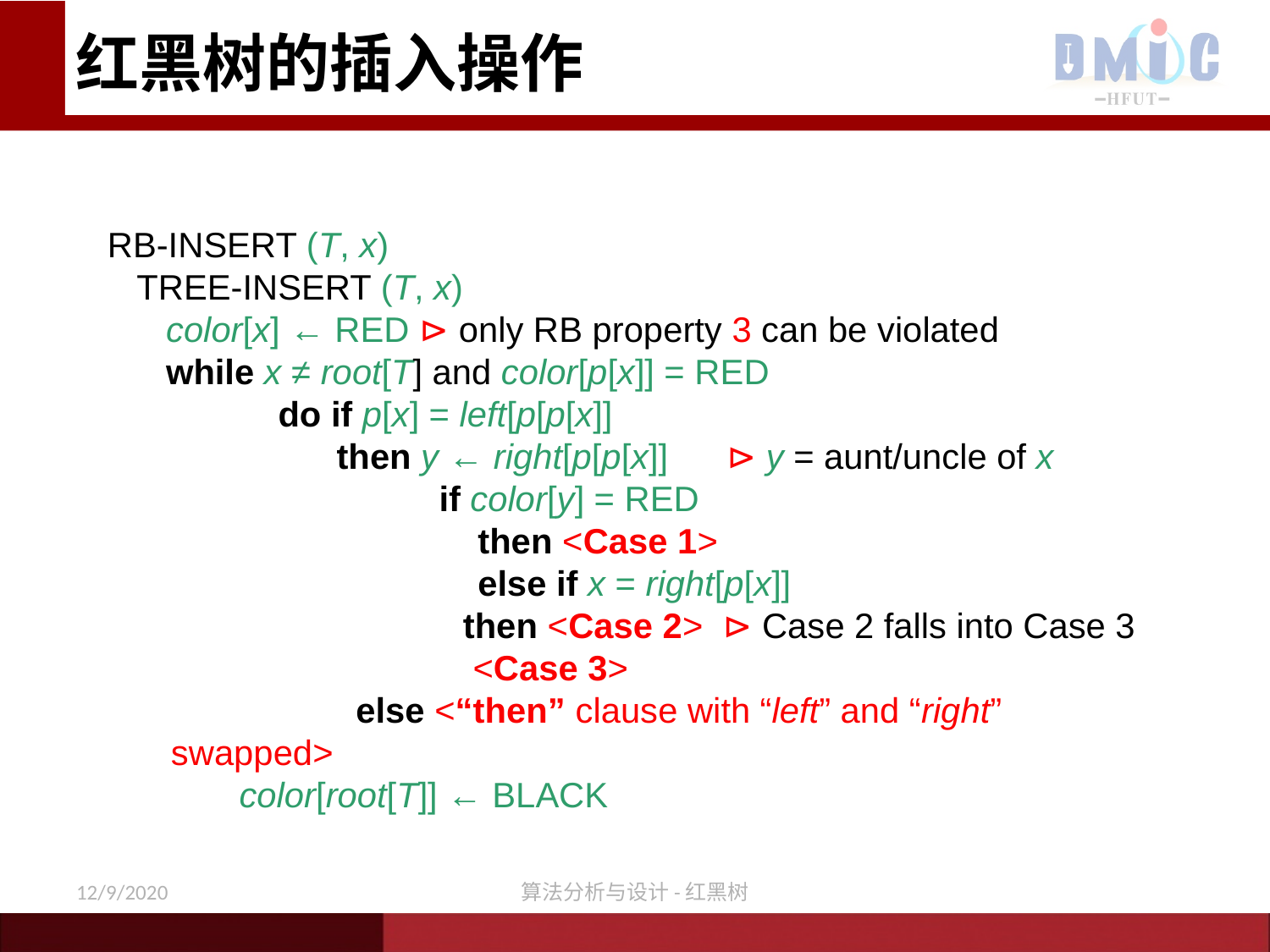

红黑树的插入操作
RB-INSERT (T, x)
   TREE-INSERT (T, x)
      color[x] ← RED ⊳ only RB property 3 can be violated
      while x ≠ root[T] and color[p[x]] = RED
           do if p[x] = left[p[p[x]]
                 then y ← right[p[p[x]]      ⊳ y = aunt/uncle of x
                     if color[y] = RED
                         then <Case 1>
                         else if x = right[p[x]]
                              then <Case 2>  ⊳ Case 2 falls into Case 3
                               <Case 3>
                   else <“then” clause with “left” and “right” swapped>
       color[root[T]] ← BLACK
12/9/2020
算法分析与设计-红黑树